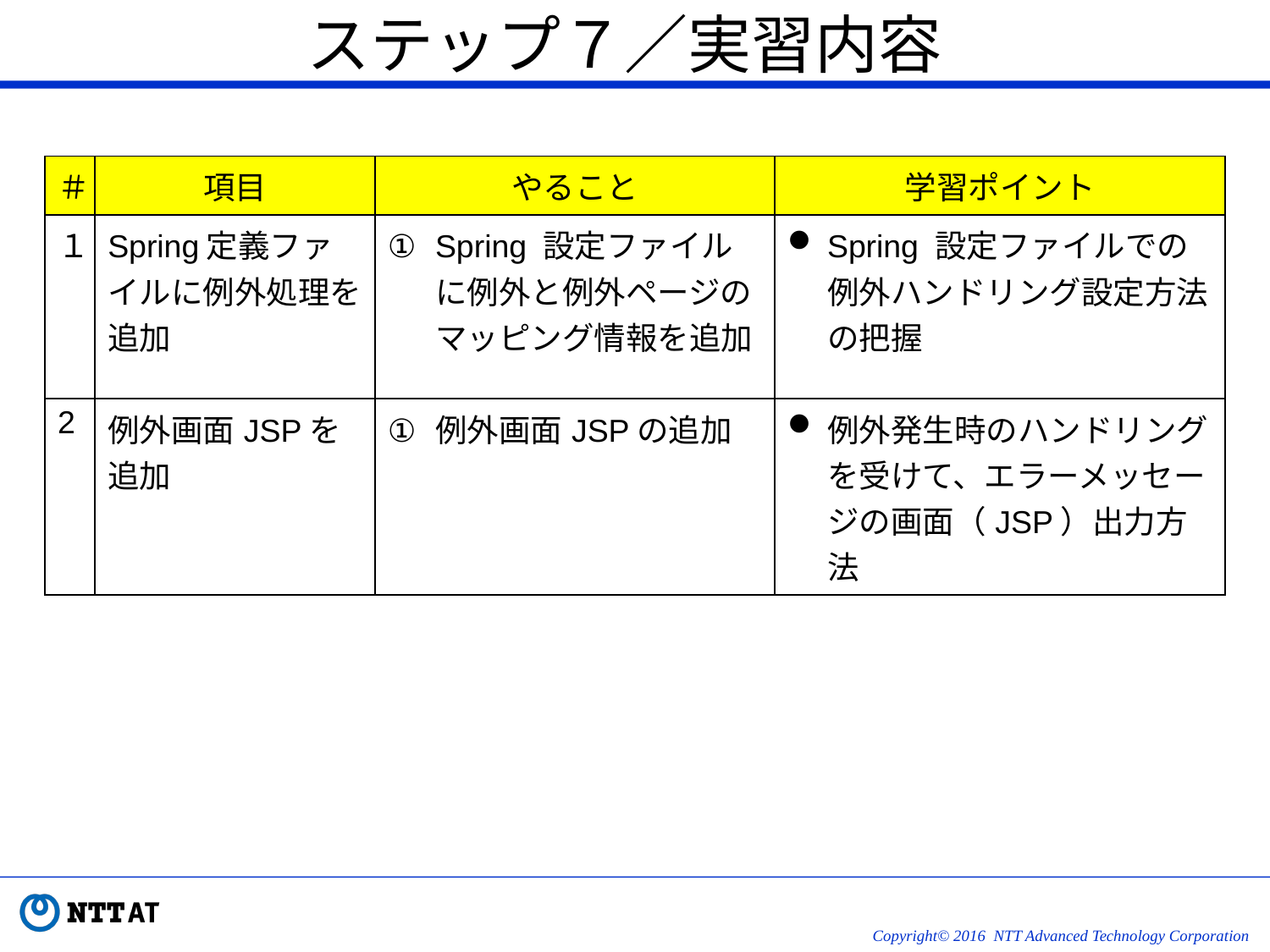

# ステップ７／実習内容
| ＃ | 項目 | やること | 学習ポイント |
| --- | --- | --- | --- |
| １ | Spring定義ファイルに例外処理を追加 | Spring 設定ファイルに例外と例外ページのマッピング情報を追加 | Spring 設定ファイルでの例外ハンドリング設定方法の把握 |
| 2 | 例外画面JSPを追加 | 例外画面JSPの追加 | 例外発生時のハンドリングを受けて、エラーメッセージの画面（JSP）出力方法 |